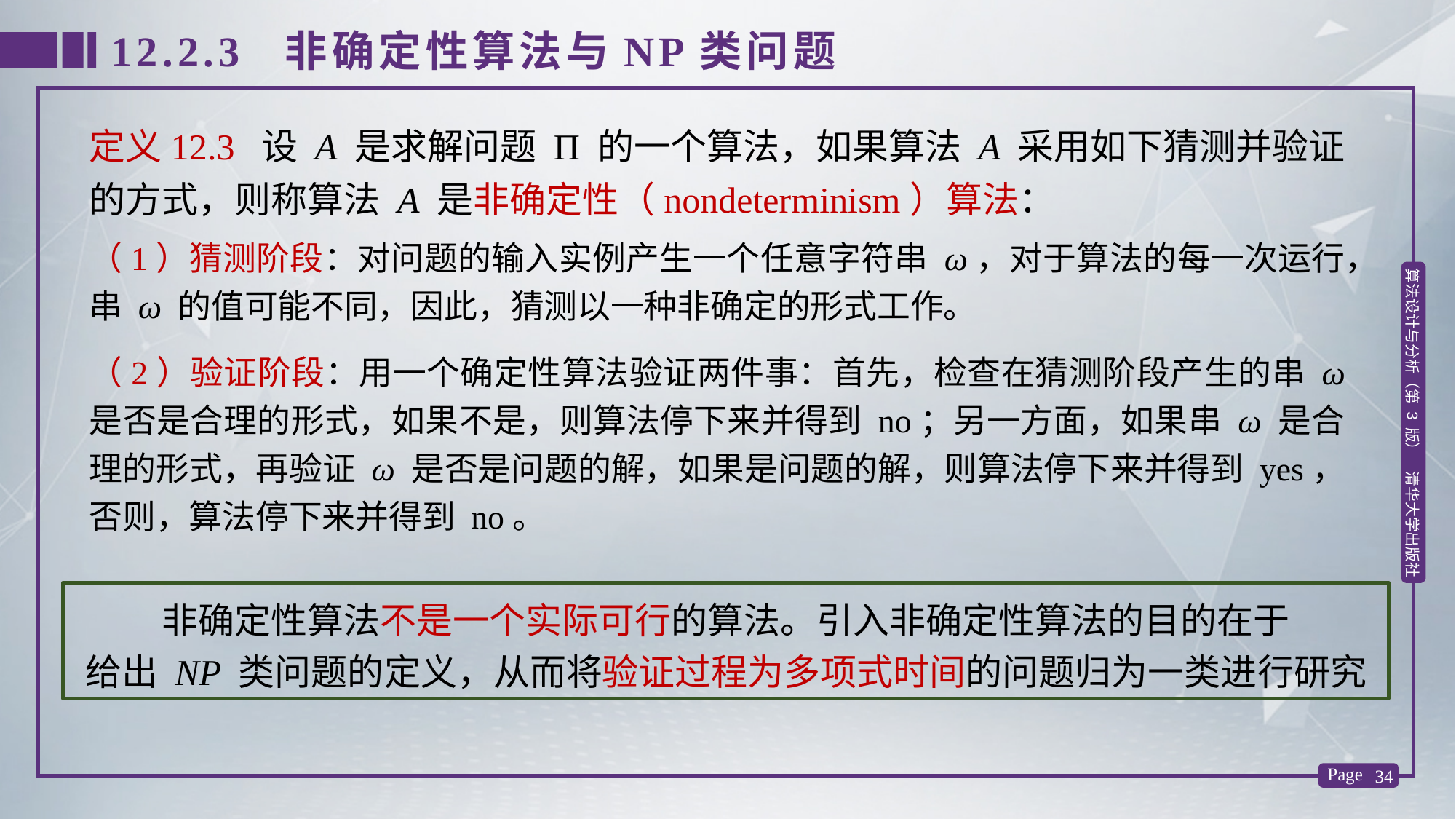

12.2.3  非确定性算法与NP类问题
定义12.3  设 A 是求解问题 Π 的一个算法，如果算法 A 采用如下猜测并验证的方式，则称算法 A 是非确定性（nondeterminism）算法：
（1）猜测阶段：对问题的输入实例产生一个任意字符串 ω，对于算法的每一次运行，串 ω 的值可能不同，因此，猜测以一种非确定的形式工作。
（2）验证阶段：用一个确定性算法验证两件事：首先，检查在猜测阶段产生的串 ω 是否是合理的形式，如果不是，则算法停下来并得到 no；另一方面，如果串 ω 是合理的形式，再验证 ω 是否是问题的解，如果是问题的解，则算法停下来并得到 yes，否则，算法停下来并得到 no。
非确定性算法不是一个实际可行的算法。引入非确定性算法的目的在于
给出 NP 类问题的定义，从而将验证过程为多项式时间的问题归为一类进行研究